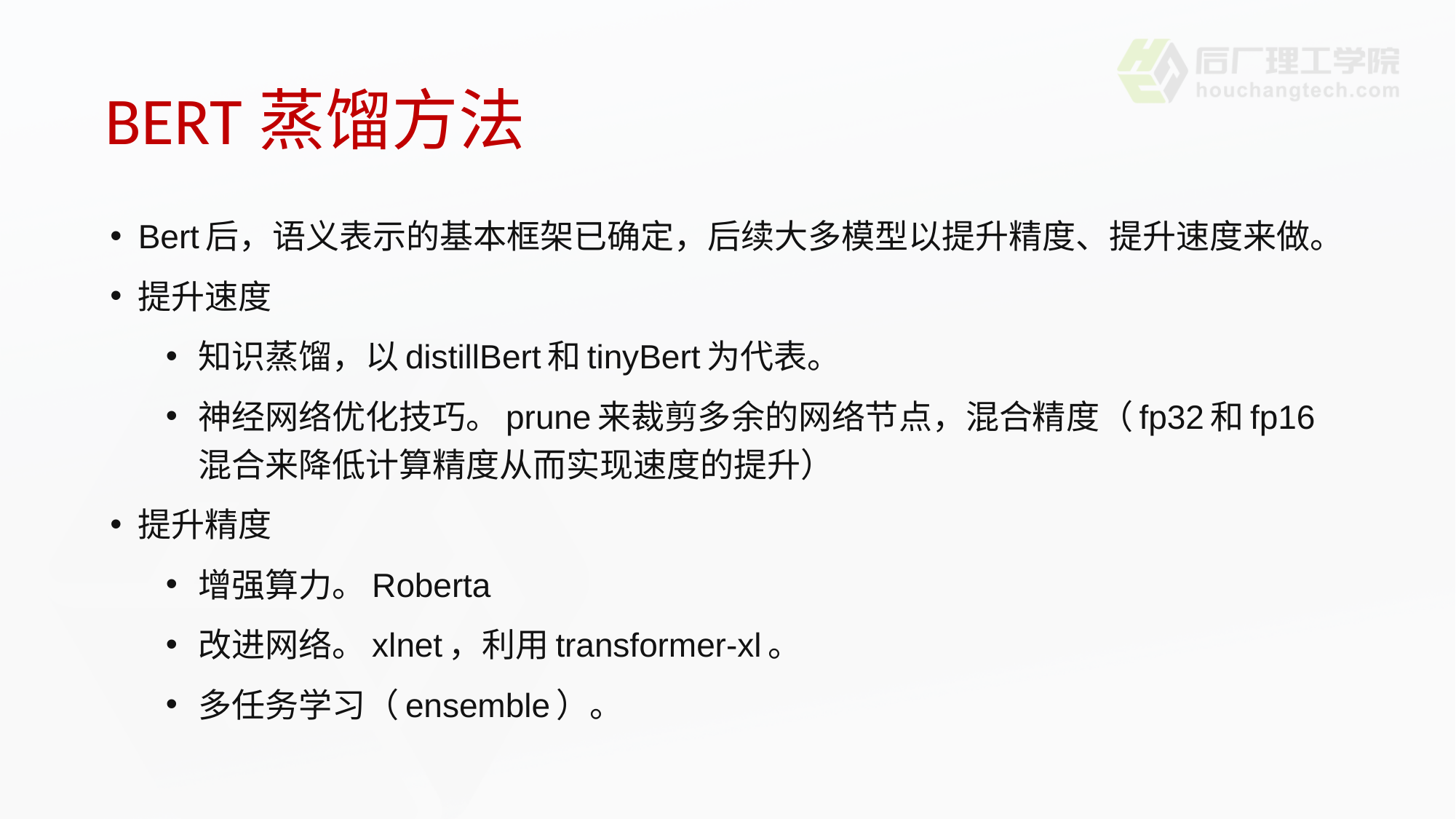

# BERT蒸馏方法
Bert后，语义表示的基本框架已确定，后续大多模型以提升精度、提升速度来做。
提升速度
知识蒸馏，以distillBert和tinyBert为代表。
神经网络优化技巧。prune来裁剪多余的网络节点，混合精度（fp32和fp16混合来降低计算精度从而实现速度的提升）
提升精度
增强算力。Roberta
改进网络。xlnet，利用transformer-xl。
多任务学习（ensemble）。